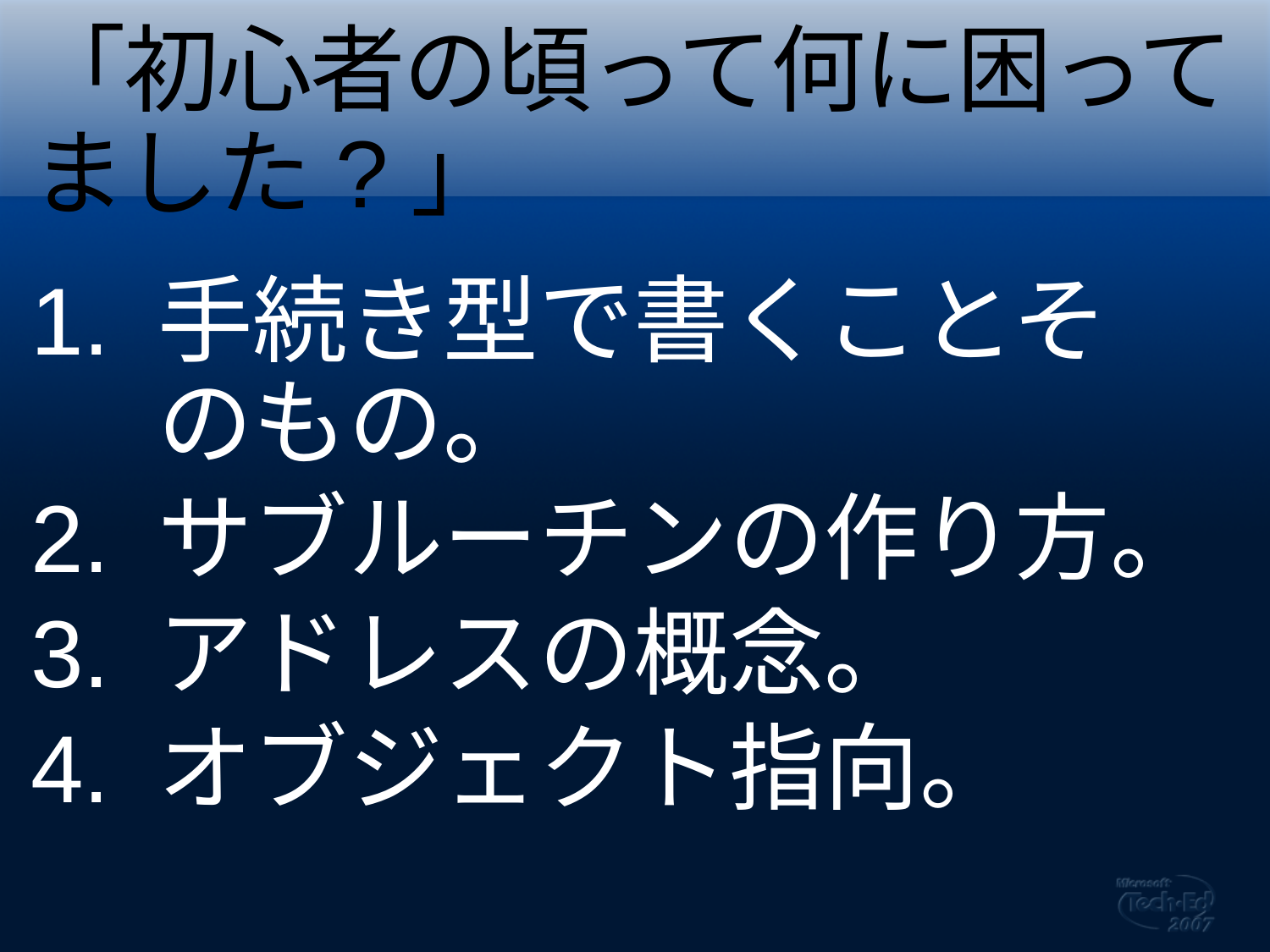

# 「初心者の頃って何に困ってました?」
手続き型で書くことそのもの。
サブルーチンの作り方。
アドレスの概念。
オブジェクト指向。